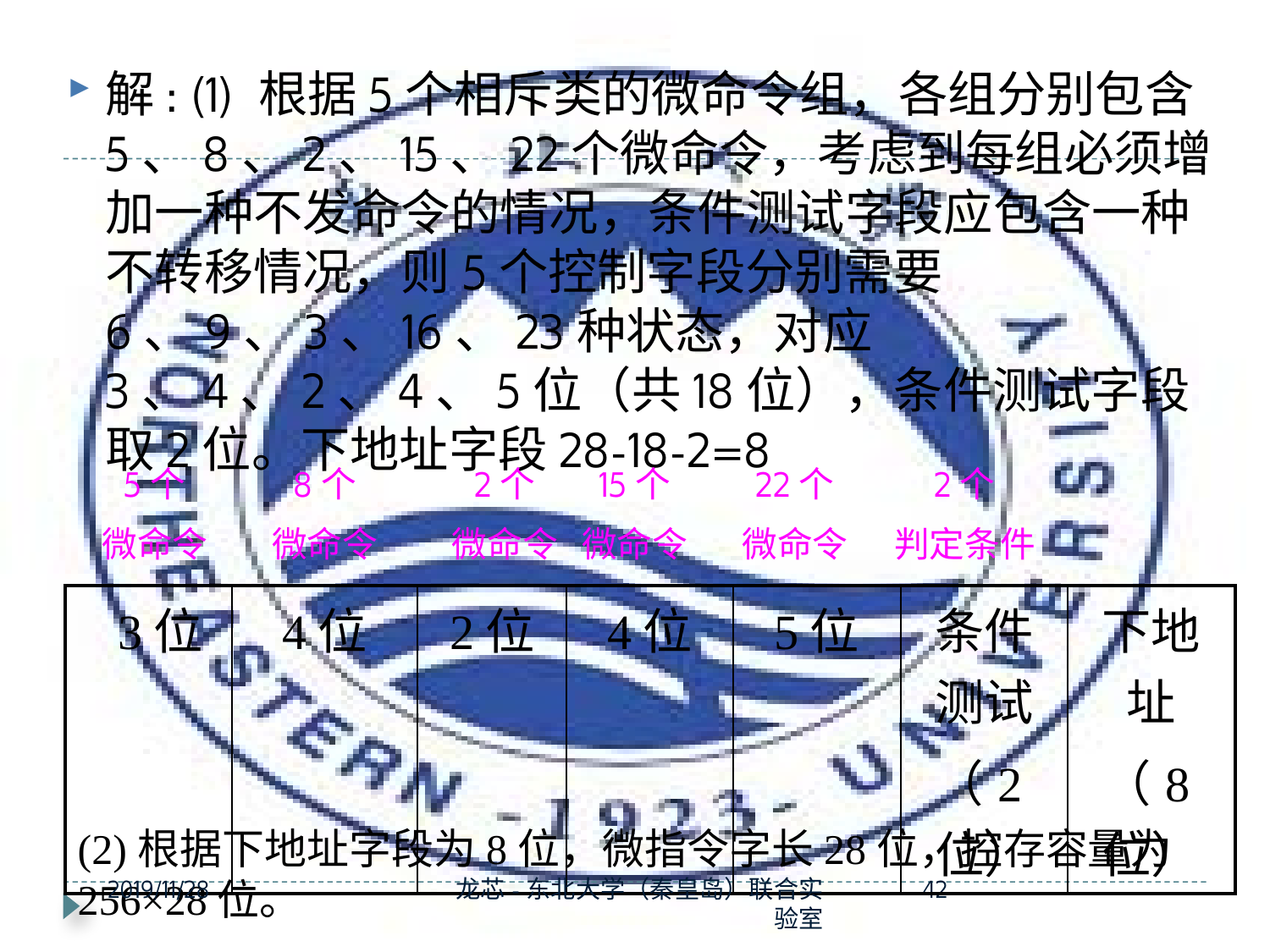

解: (1) 根据5个相斥类的微命令组，各组分别包含5、8、2、15、22个微命令，考虑到每组必须增加一种不发命令的情况，条件测试字段应包含一种不转移情况，则5个控制字段分别需要6、9、3、16、23种状态，对应3、4、2、4、5位（共18位），条件测试字段取2位。下地址字段28-18-2=8
5个
微命令
8个
微命令
2个
微命令
15个
微命令
22个
微命令
2个
判定条件
| 3位 | 4位 | 2位 | 4位 | 5位 | 条件测试 （2位） | 下地址 （8位） |
| --- | --- | --- | --- | --- | --- | --- |
(2)根据下地址字段为8位，微指令字长28位，控存容量为256×28位。
2019/11/28
龙芯-东北大学（秦皇岛）联合实验室
42